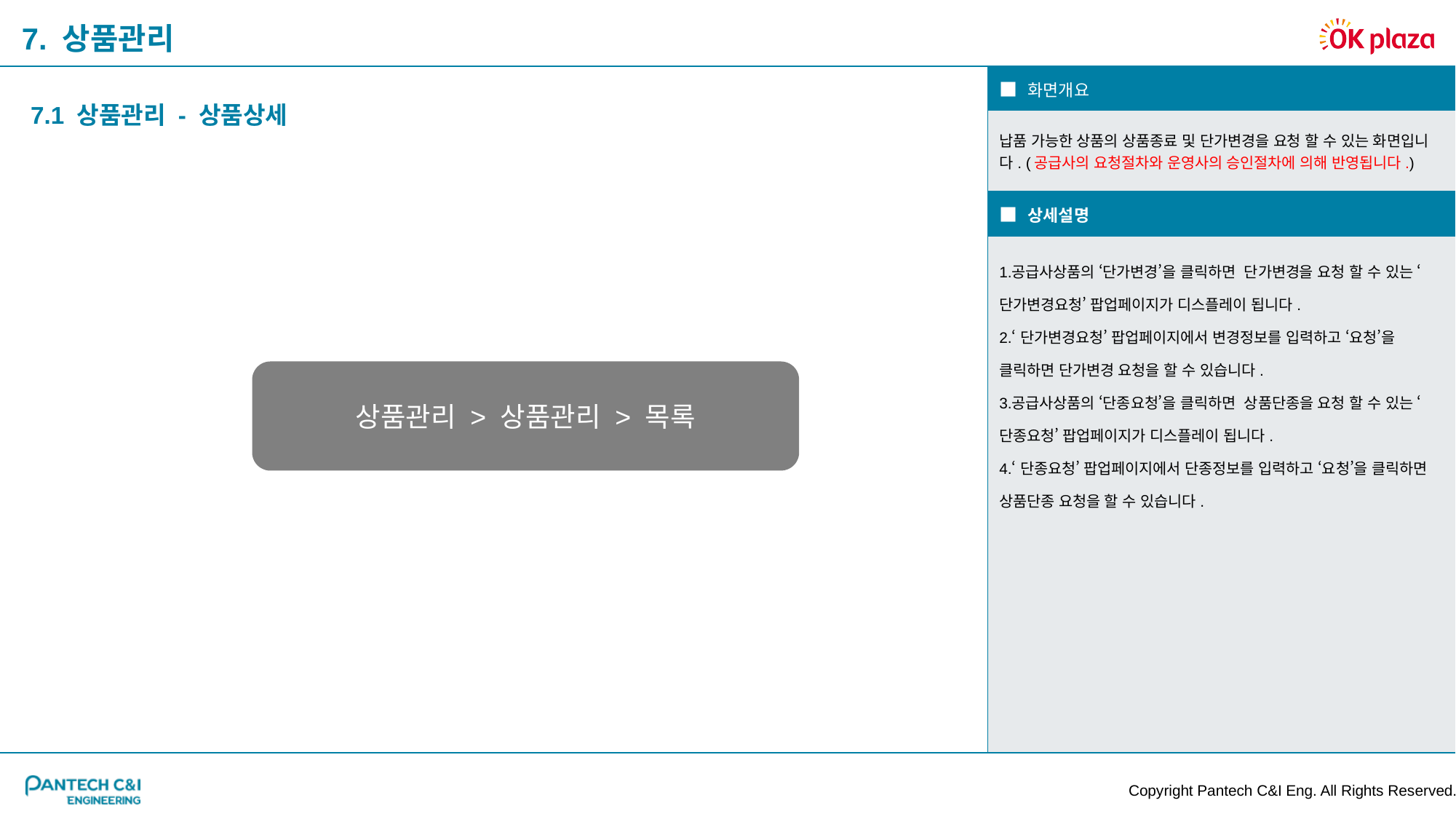

7. 상품관리
| ■ 화면개요 |
| --- |
| 납품 가능한 상품의 상품종료 및 단가변경을 요청 할 수 있는 화면입니다. (공급사의 요청절차와 운영사의 승인절차에 의해 반영됩니다.) |
| ■ 상세설명 |
| 공급사상품의 ‘단가변경’을 클릭하면 단가변경을 요청 할 수 있는 ‘단가변경요청’ 팝업페이지가 디스플레이 됩니다. ‘단가변경요청’ 팝업페이지에서 변경정보를 입력하고 ‘요청’을 클릭하면 단가변경 요청을 할 수 있습니다. 공급사상품의 ‘단종요청’을 클릭하면 상품단종을 요청 할 수 있는 ‘단종요청’ 팝업페이지가 디스플레이 됩니다. ‘단종요청’ 팝업페이지에서 단종정보를 입력하고 ‘요청’을 클릭하면 상품단종 요청을 할 수 있습니다. |
7.1 상품관리 - 상품상세
상품관리 > 상품관리 > 목록